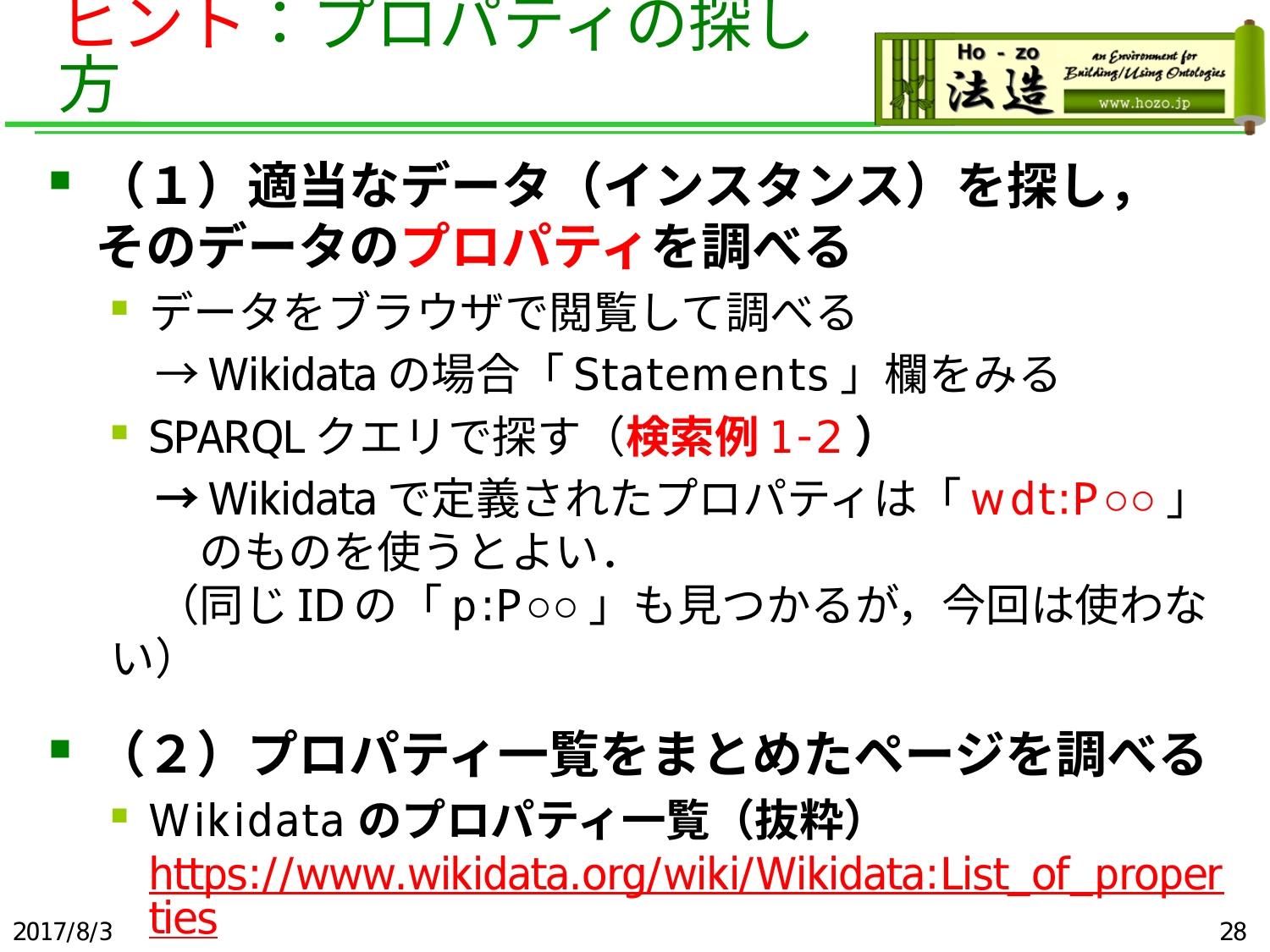

# ヒント：プロパティの探し方
（１）適当なデータ（インスタンス）を探し，
そのデータのプロパティを調べる
データをブラウザで閲覧して調べる
　→Wikidataの場合「Statements」欄をみる
SPARQLクエリで探す（検索例1-2）
　→Wikidataで定義されたプロパティは「wdt:P○○」
　　のものを使うとよい．
　（同じIDの「p:P○○」も見つかるが，今回は使わない）

（２）プロパティ一覧をまとめたページを調べる
Wikidataのプロパティ一覧（抜粋）
https://www.wikidata.org/wiki/Wikidata:List_of_properties
2017/8/3
28